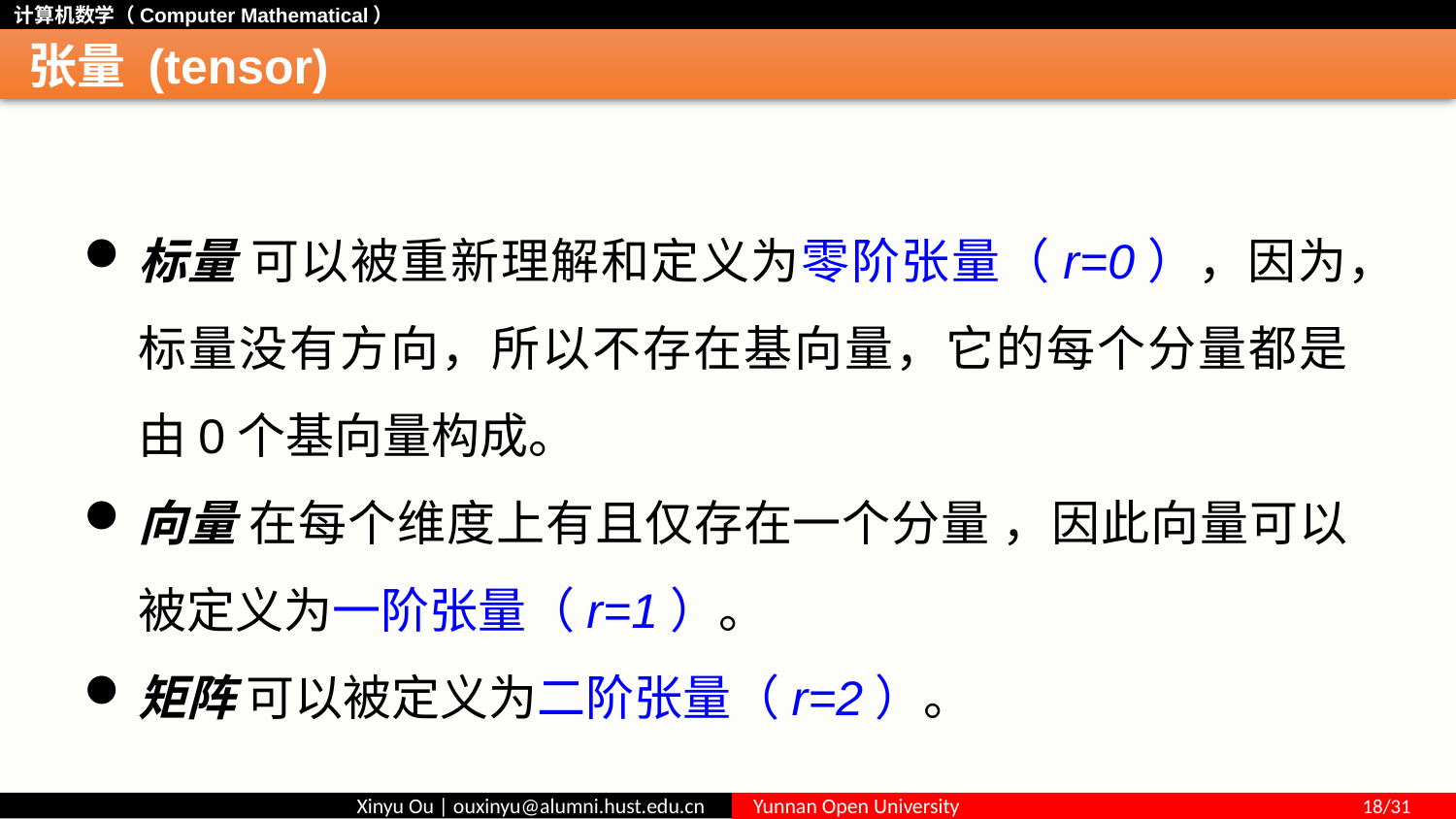

# 张量 (tensor)
标量 可以被重新理解和定义为零阶张量（r=0），因为，标量没有方向，所以不存在基向量，它的每个分量都是由0个基向量构成。
向量 在每个维度上有且仅存在一个分量 ，因此向量可以被定义为一阶张量（r=1）。
矩阵 可以被定义为二阶张量（r=2）。